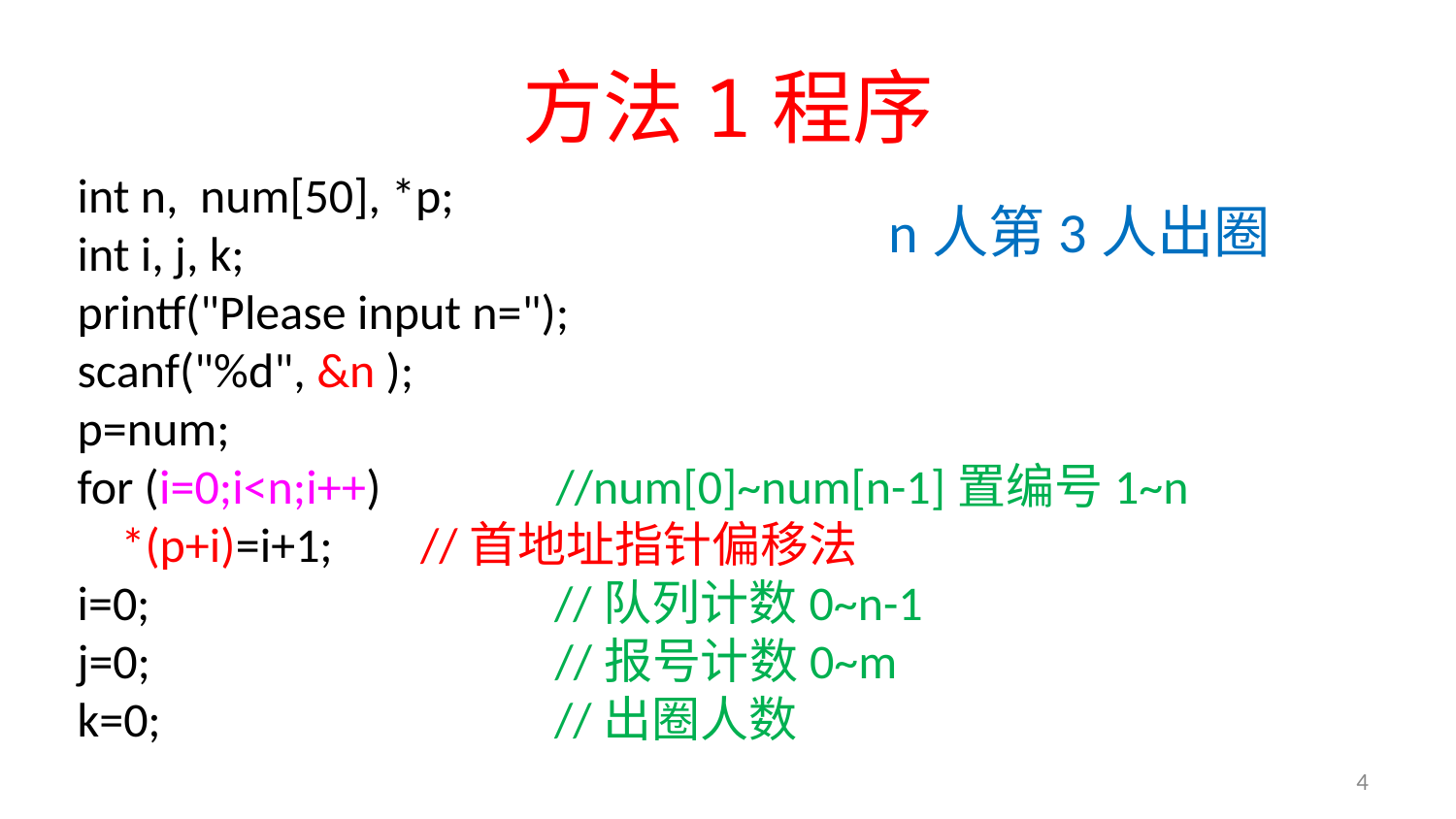

# 方法1程序
int n,  num[50], *p;
int i, j, k;
printf("Please input n=");
scanf("%d", &n );
p=num;
for (i=0;i<n;i++)                //num[0]~num[n-1]置编号1~n
    *(p+i)=i+1;        //首地址指针偏移法
i=0;                                     //队列计数0~n-1
j=0;                                     //报号计数0~m
k=0;                                    //出圈人数
n人第3人出圈
4